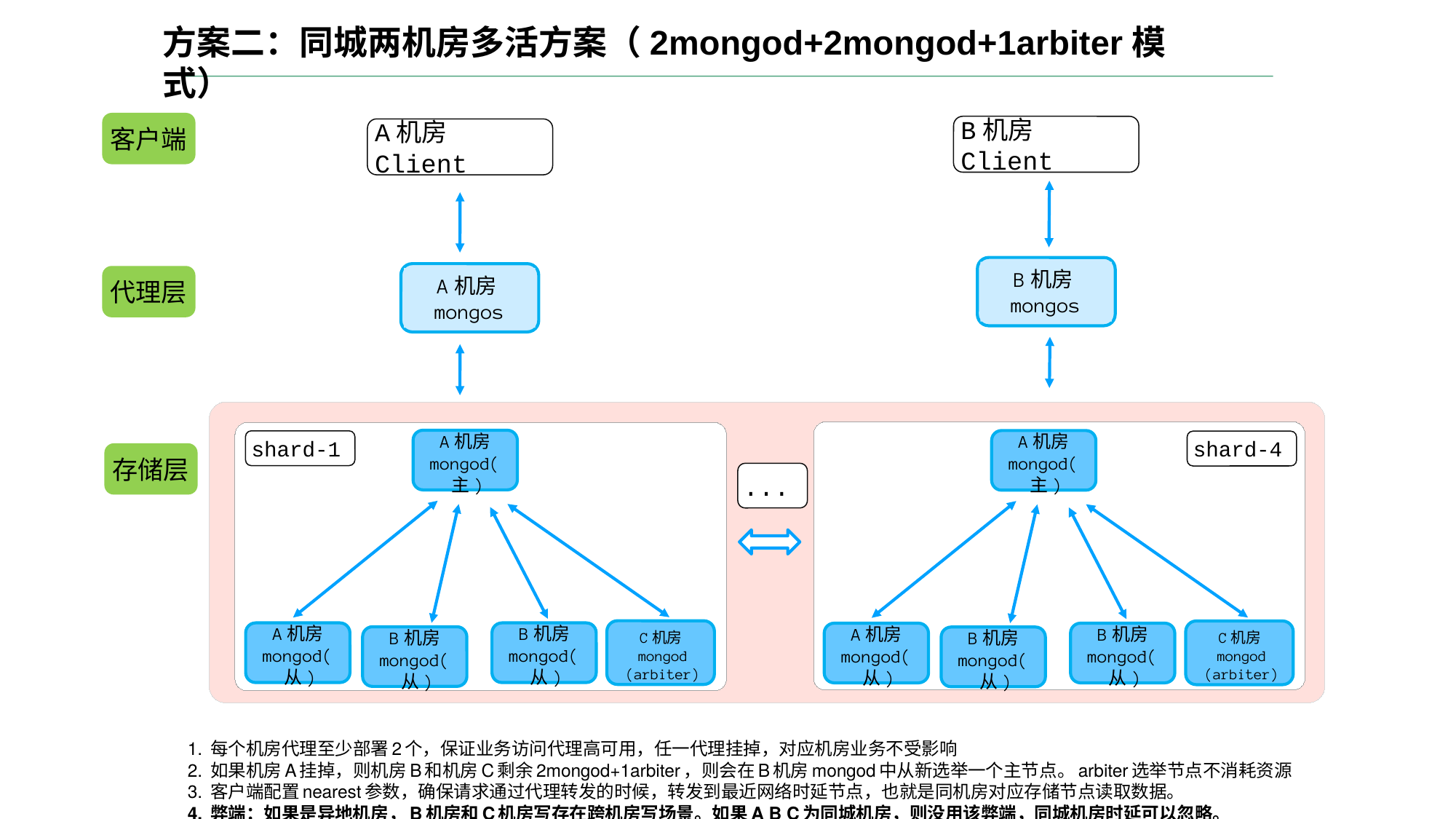

方案二：同城两机房多活方案（2mongod+2mongod+1arbiter模式）

客户端

B机房Client

A机房Client
...

B机房mongos

A机房mongos

代理层
...
...

A机房  mongod(主)

A机房  mongod(主)

shard-1

shard-4

存储层

...

C机房  mongod
(arbiter)

C机房  mongod
(arbiter)

A机房  mongod(从)

B机房  mongod(从)

A机房  mongod(从)

B机房  mongod(从)

B机房  mongod(从)

B机房  mongod(从)
1. 每个机房代理至少部署2个，保证业务访问代理高可用，任一代理挂掉，对应机房业务不受影响
2. 如果机房A挂掉，则机房B和机房C剩余2mongod+1arbiter，则会在B机房mongod中从新选举一个主节点。arbiter选举节点不消耗资源
3. 客户端配置nearest参数，确保请求通过代理转发的时候，转发到最近网络时延节点，也就是同机房对应存储节点读取数据。
4. 弊端：如果是异地机房，B机房和C机房写存在跨机房写场景。如果A B C为同城机房，则没用该弊端，同城机房时延可以忽略。